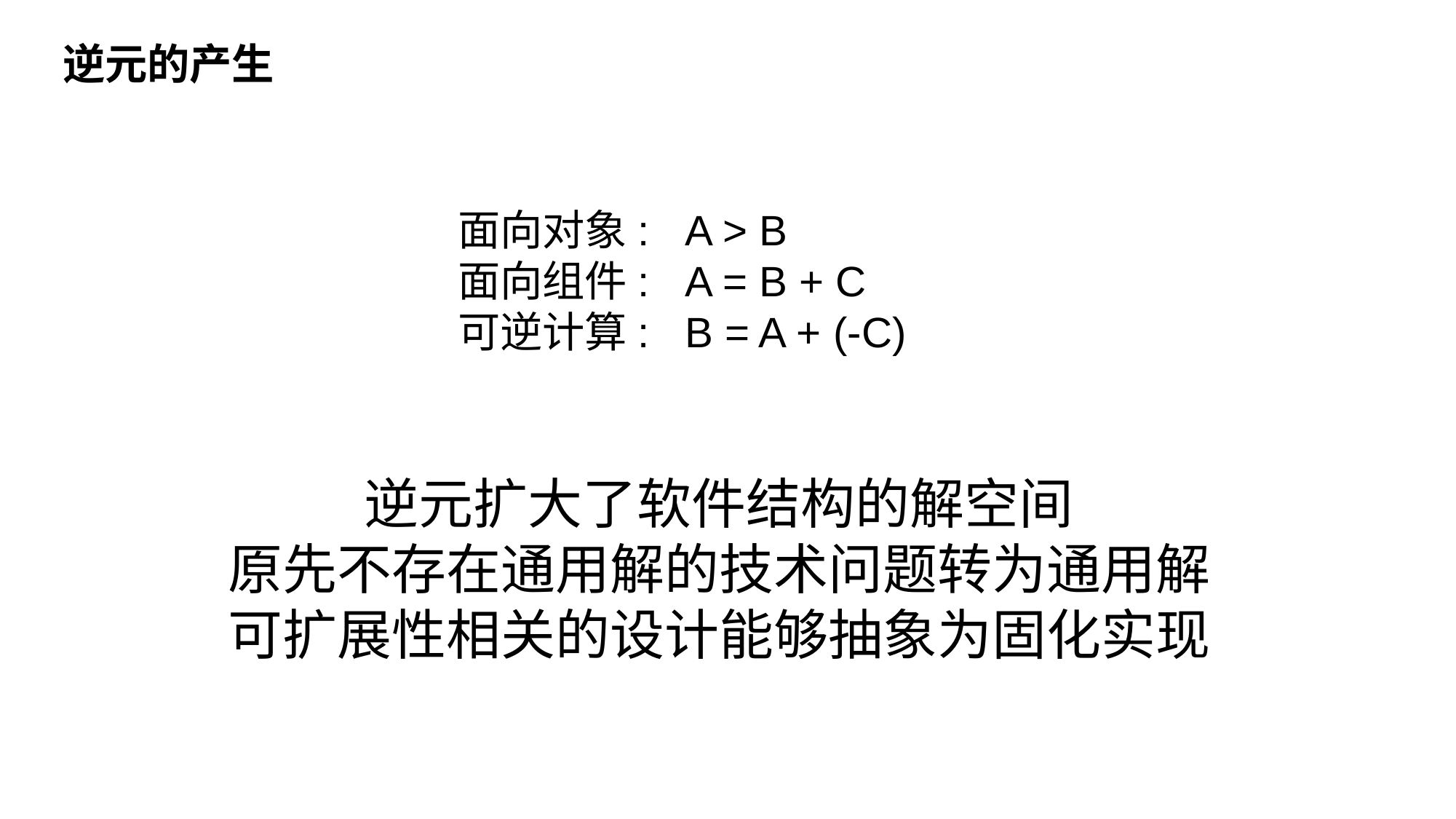

逆元的产生
面向对象:   A > B
面向组件:   A = B + C
可逆计算:   B = A + (-C)
逆元扩大了软件结构的解空间
原先不存在通用解的技术问题转为通用解
可扩展性相关的设计能够抽象为固化实现